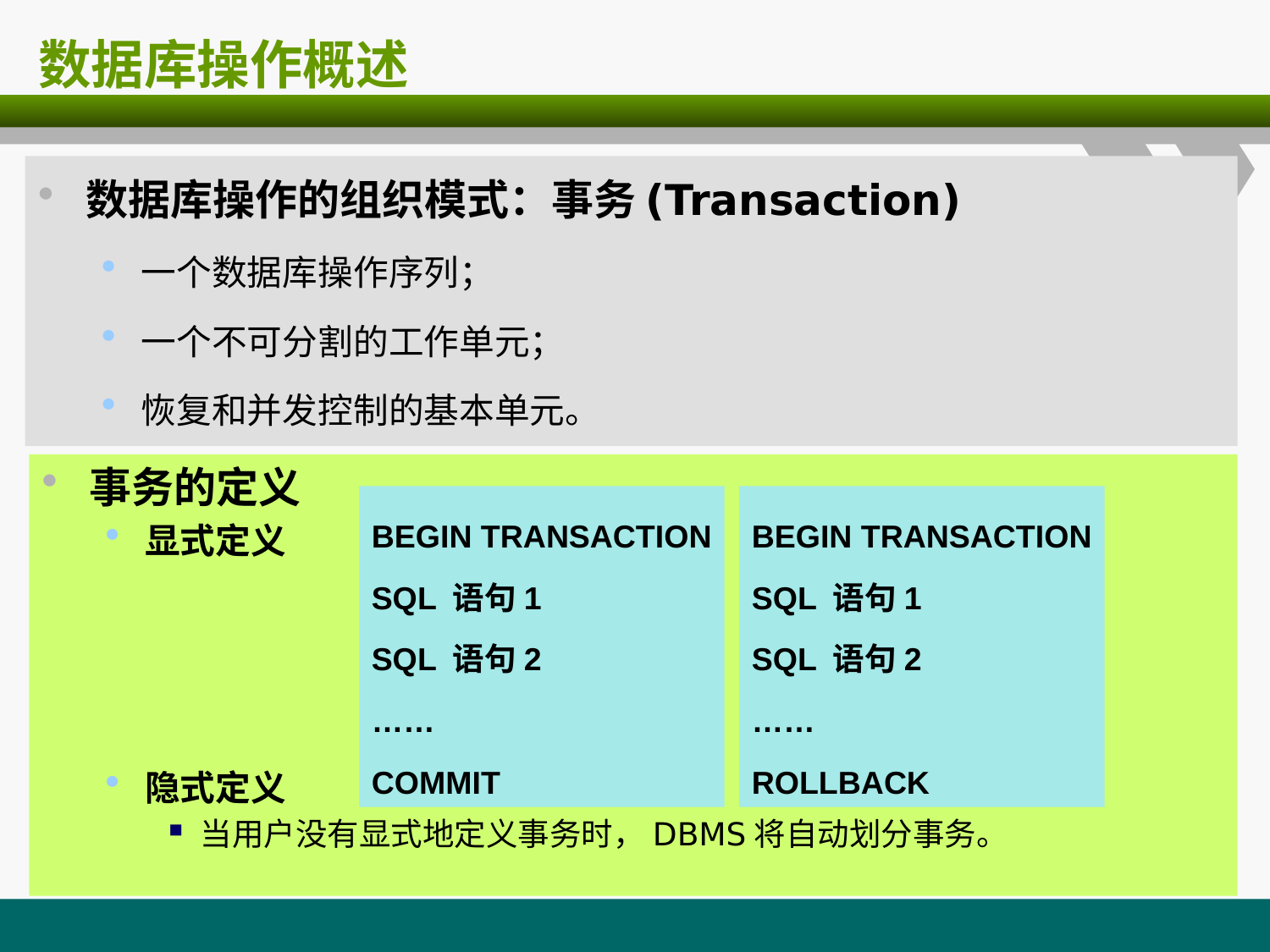

# 数据库操作概述
数据库操作的组织模式：事务(Transaction)
一个数据库操作序列；
一个不可分割的工作单元；
恢复和并发控制的基本单元。

事务的定义
显式定义

隐式定义
当用户没有显式地定义事务时，DBMS将自动划分事务。
BEGIN TRANSACTION
SQL 语句1
SQL 语句2
……
ROLLBACK
BEGIN TRANSACTION
SQL 语句1
SQL 语句2
……
COMMIT